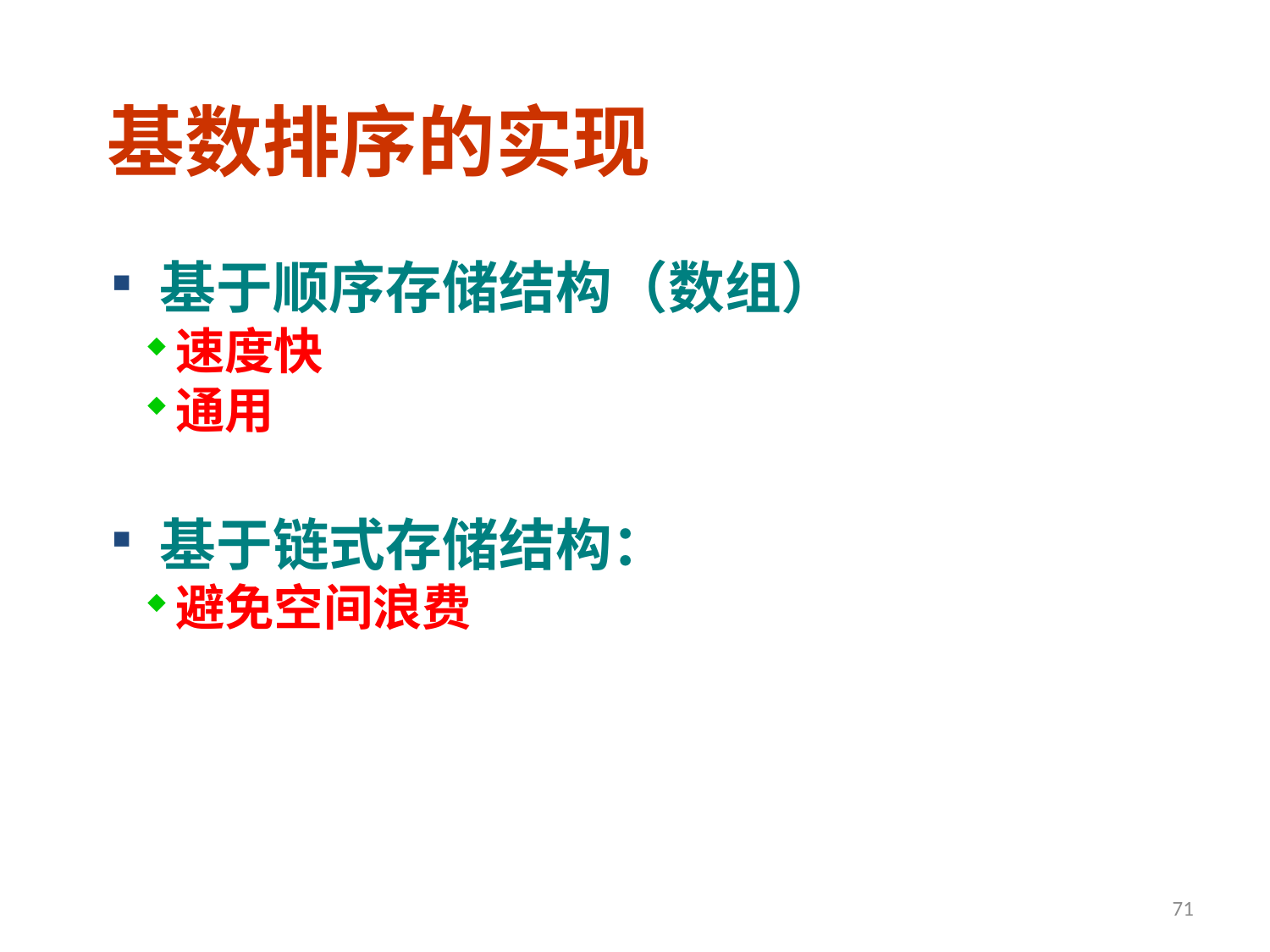

基数排序的实现
基于顺序存储结构（数组）
速度快
通用

基于链式存储结构：
避免空间浪费
71